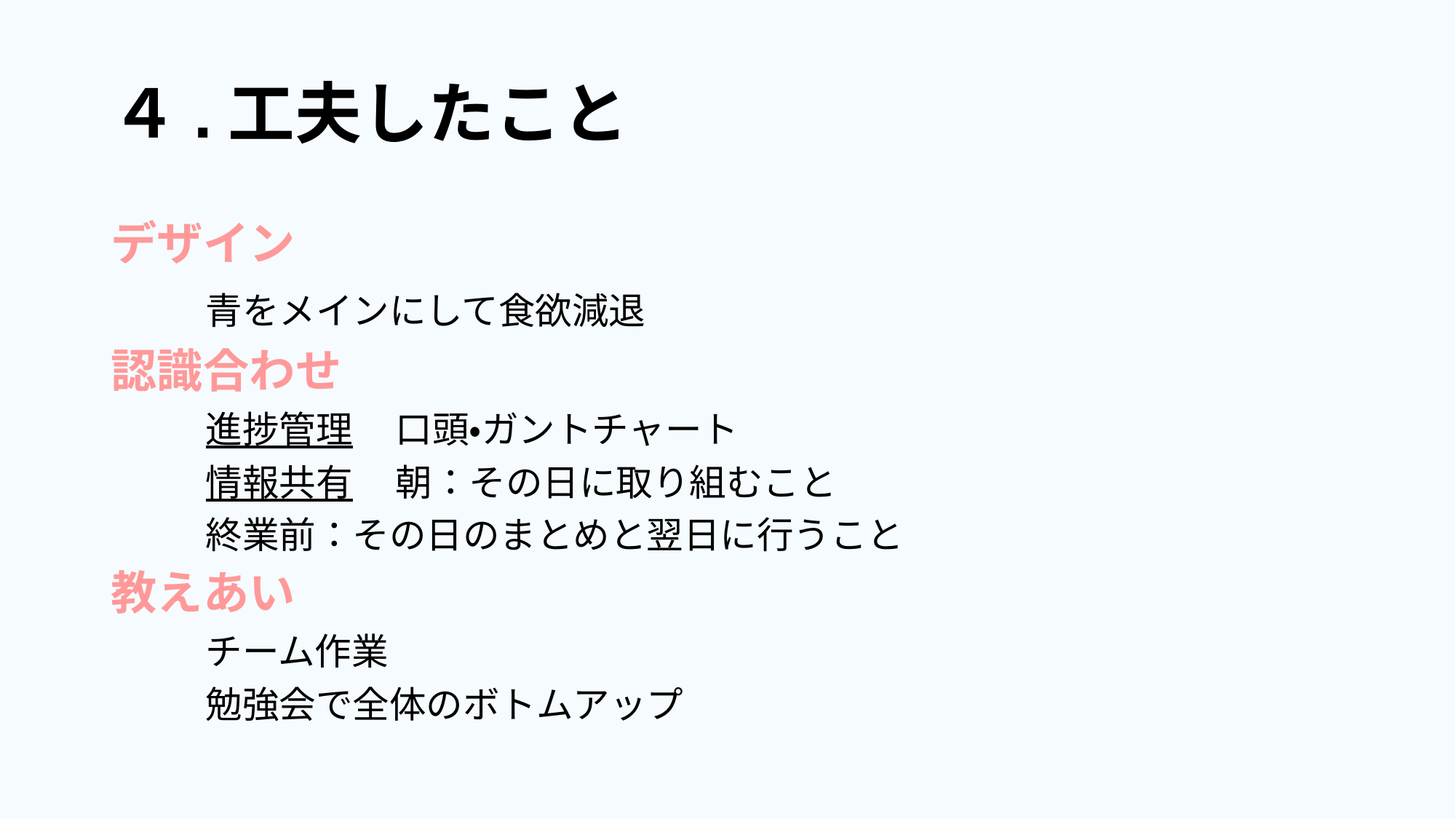

# ４.工夫したこと
デザイン
	青をメインにして食欲減退
認識合わせ
	進捗管理	口頭・ガントチャート
	情報共有	朝：その日に取り組むこと
			終業前：その日のまとめと翌日に行うこと
教えあい
	チーム作業
	勉強会で全体のボトムアップ